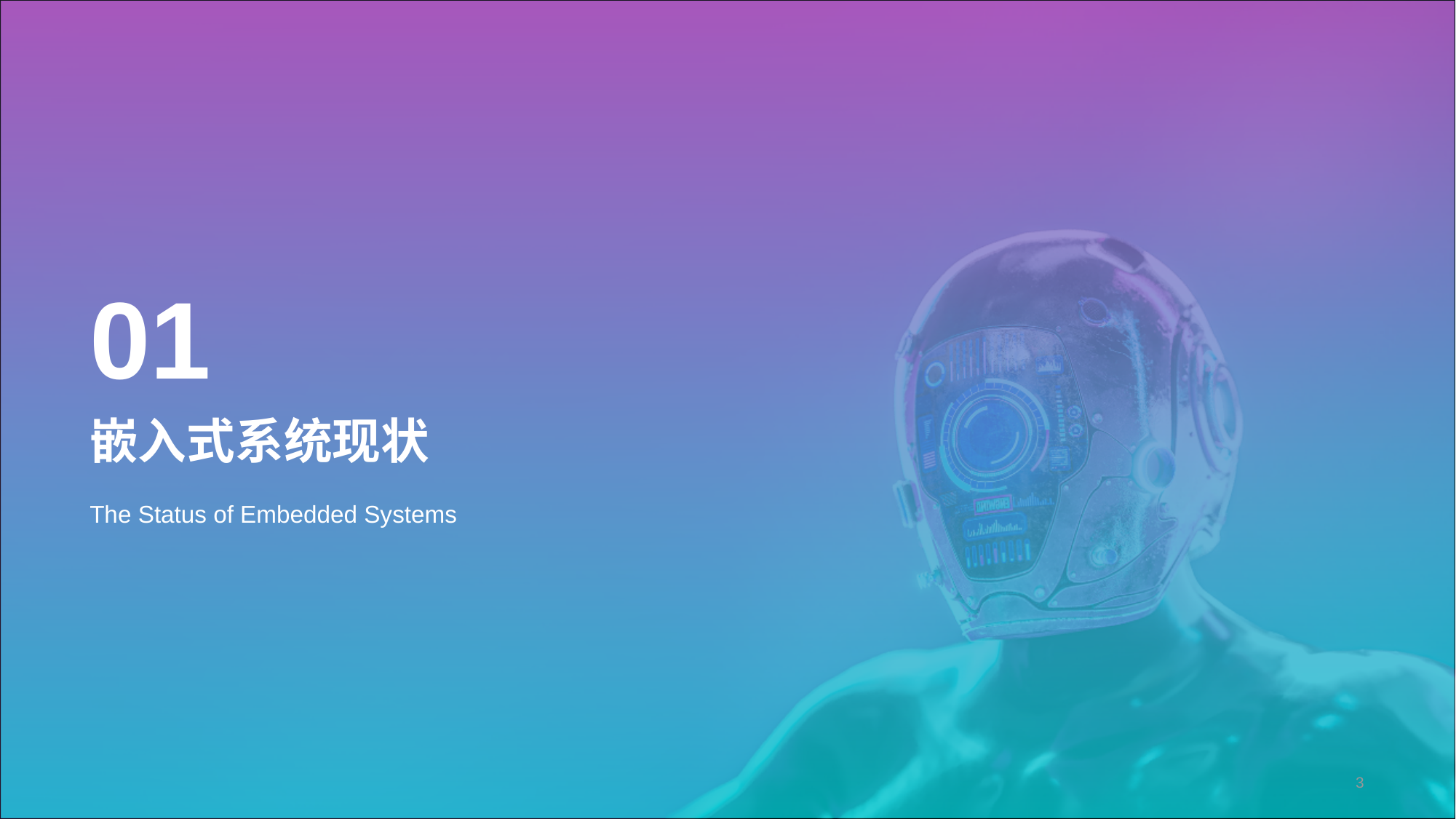

01
# 嵌入式系统现状
The Status of Embedded Systems
3